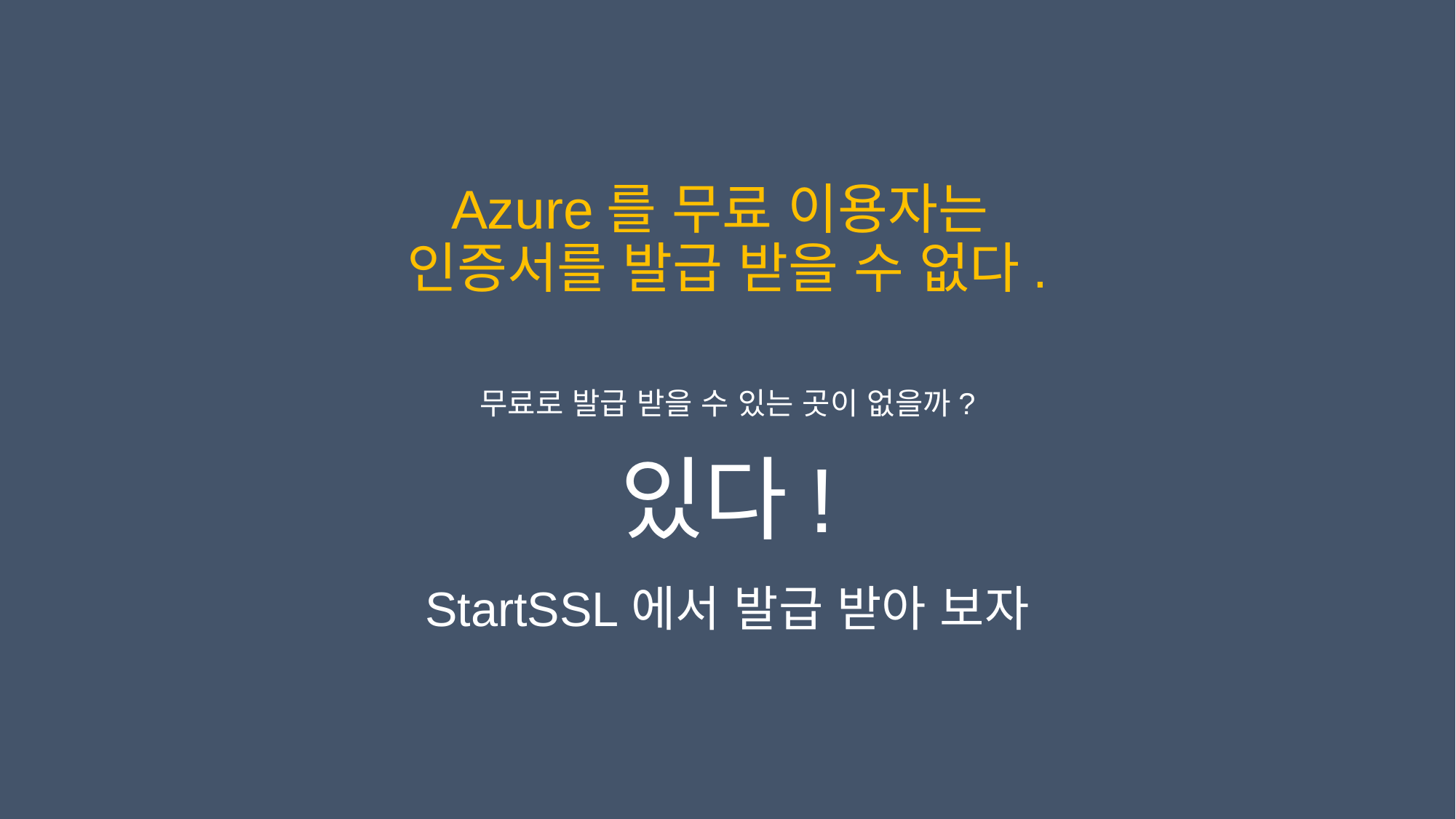

# Azure를 무료 이용자는 인증서를 발급 받을 수 없다. 무료로 발급 받을 수 있는 곳이 없을까? 있다! StartSSL에서 발급 받아 보자